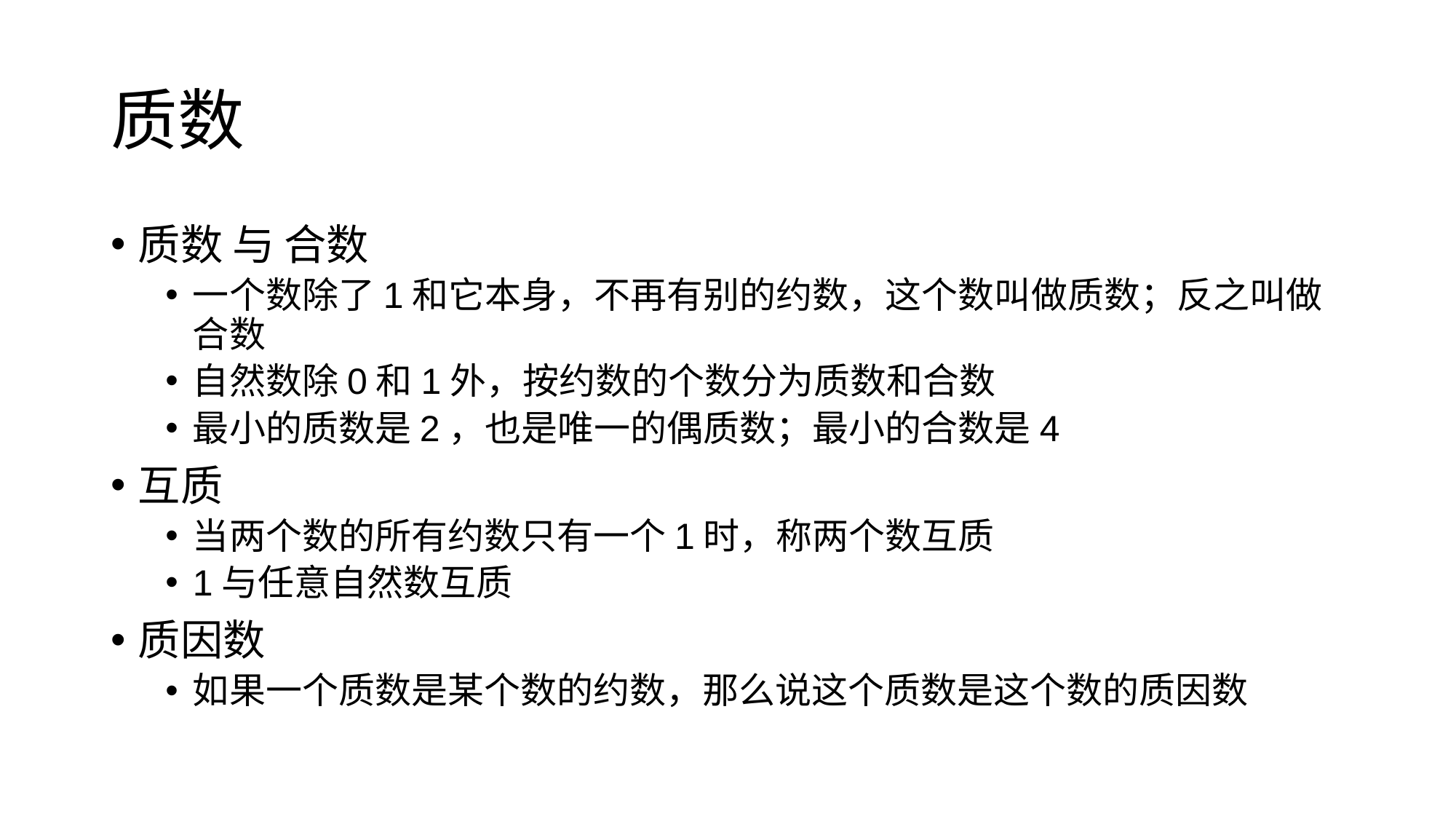

# 质数
质数 与 合数
一个数除了1和它本身，不再有别的约数，这个数叫做质数；反之叫做合数
自然数除0和1外，按约数的个数分为质数和合数
最小的质数是2，也是唯一的偶质数；最小的合数是4
互质
当两个数的所有约数只有一个1时，称两个数互质
1与任意自然数互质
质因数
如果一个质数是某个数的约数，那么说这个质数是这个数的质因数